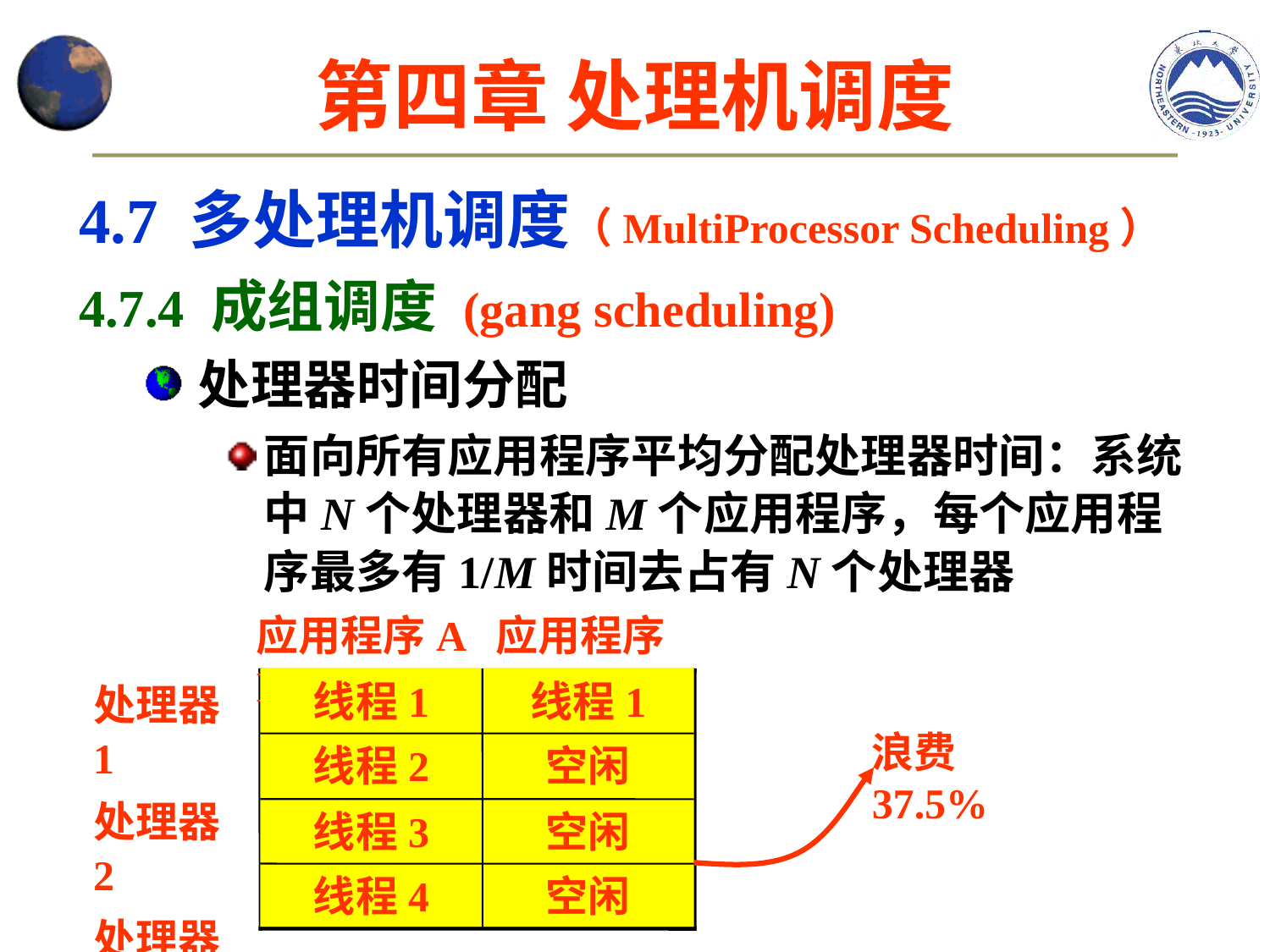

# 第四章 处理机调度
4.7 多处理机调度（MultiProcessor Scheduling）
4.7.4 成组调度 (gang scheduling)
处理器时间分配
面向所有应用程序平均分配处理器时间：系统中N个处理器和M个应用程序，每个应用程序最多有1/M时间去占有N个处理器
应用程序A  应用程序B
1
2

1
2

处理器1
处理器2
处理器3
处理器4

线程1

线程1
线程2
空闲
线程3
空闲
线程4
空闲
浪费37.5%